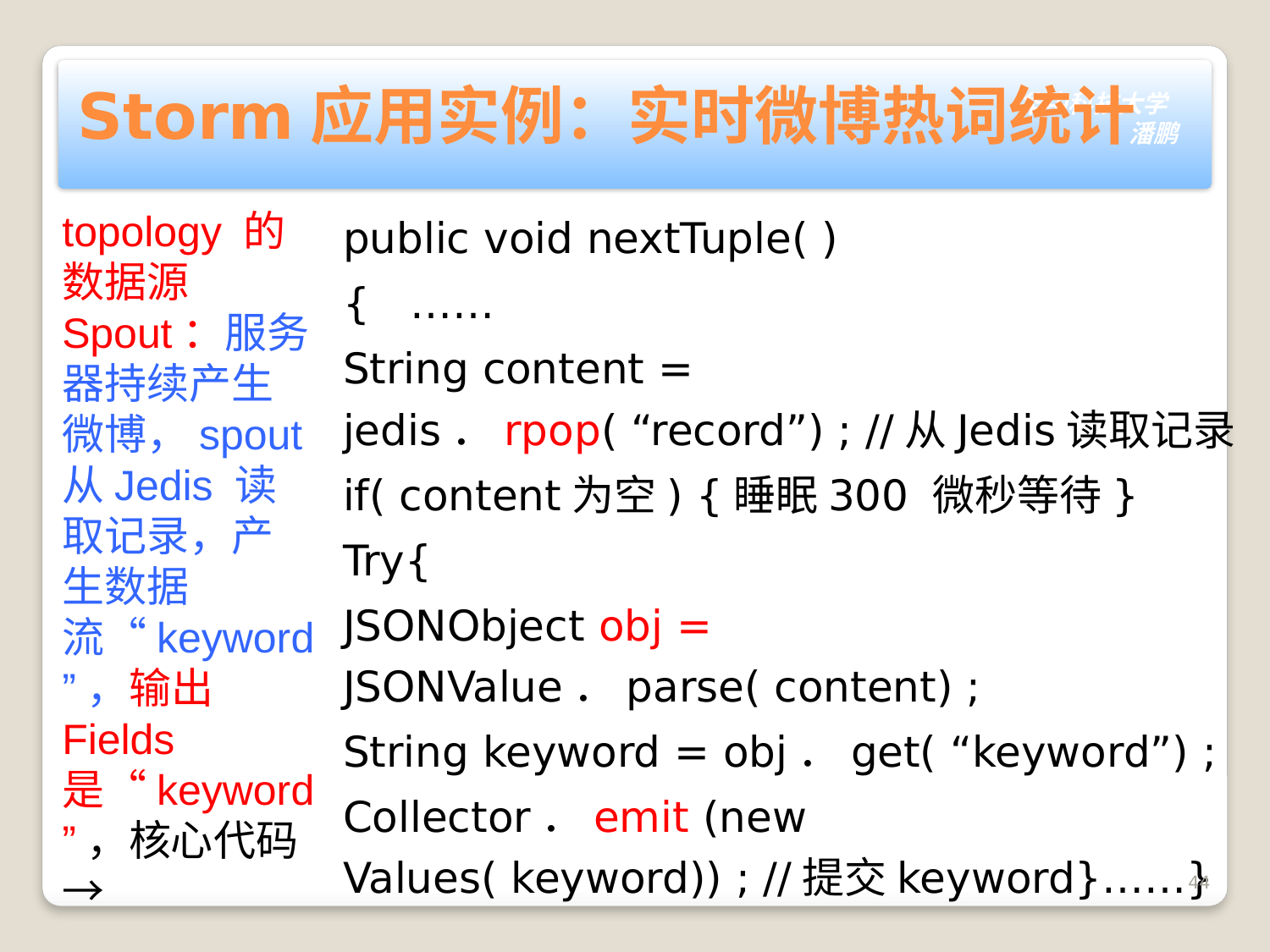

# Storm应用实例：实时微博热词统计
public void nextTuple( )
{   ……
String content = jedis．rpop( “record”) ; //从Jedis读取记录
if( content为空) {睡眠300 微秒等待}
Try{
JSONObject obj = JSONValue．parse( content) ;
String keyword = obj．get( “keyword”) ;
Collector．emit (new Values( keyword)) ; //提交keyword}……}
topology 的数据源Spout：服务器持续产生微博，spout从Jedis 读取记录，产生数据流“keyword”，输出Fields 是“keyword”，核心代码→
44